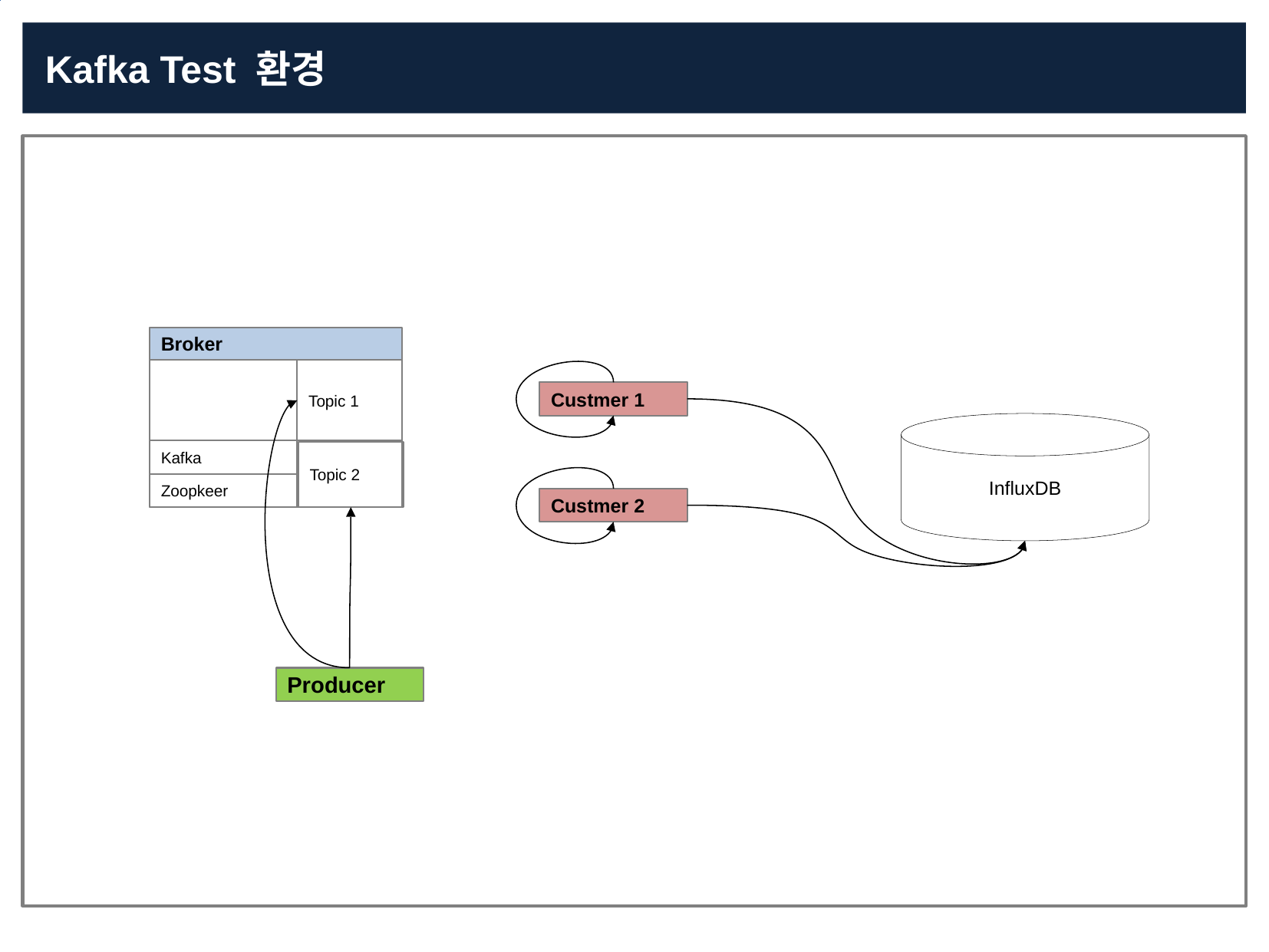

Kafka Test 환경

Broker

Topic 1
Custmer 1
InfluxDB
Kafka
Topic 2
Zoopkeer
Custmer 2
Producer